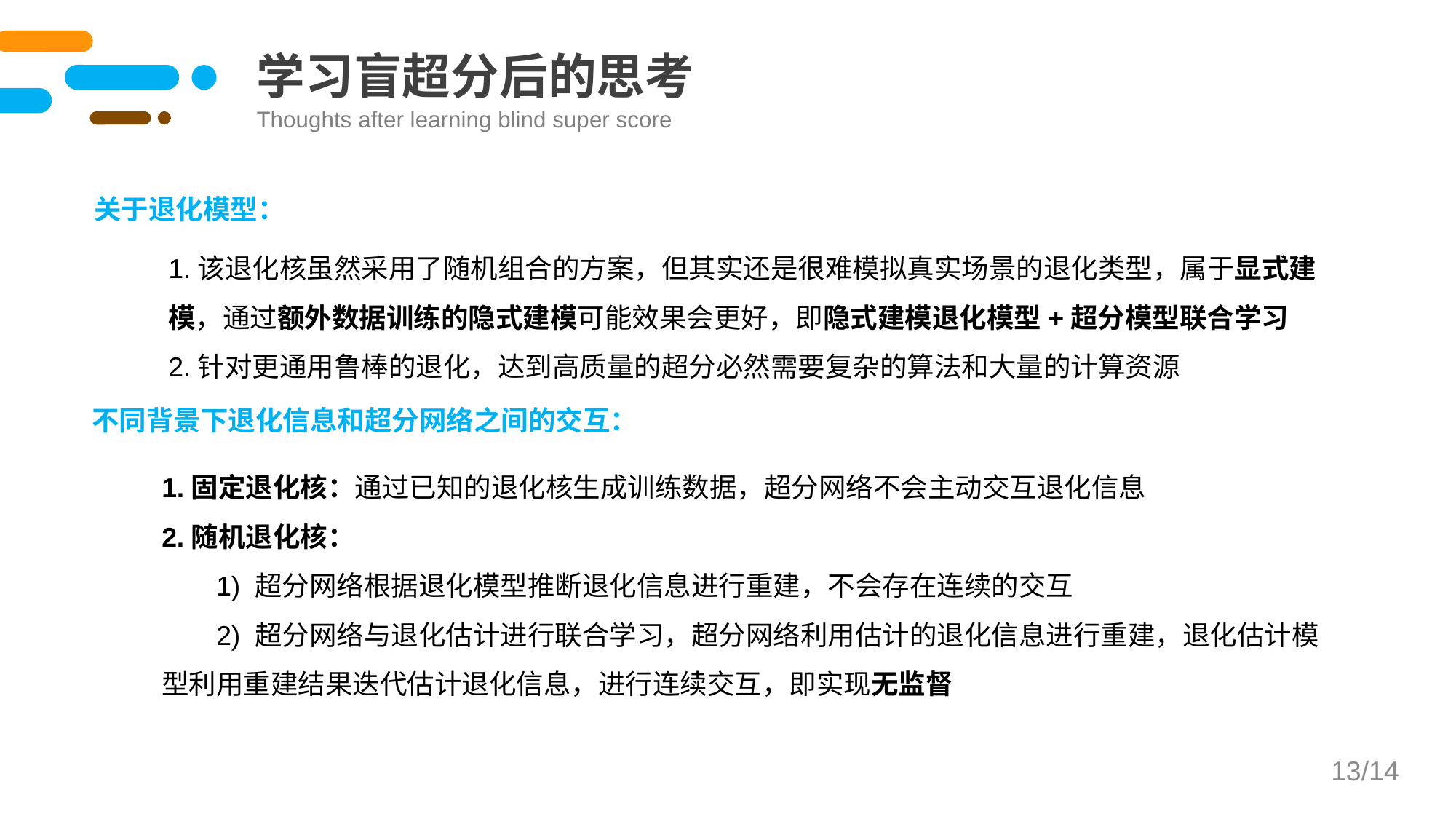

学习盲超分后的思考
Thoughts after learning blind super score
关于退化模型：
1.该退化核虽然采用了随机组合的方案，但其实还是很难模拟真实场景的退化类型，属于显式建模，通过额外数据训练的隐式建模可能效果会更好，即隐式建模退化模型+超分模型联合学习
2.针对更通用鲁棒的退化，达到高质量的超分必然需要复杂的算法和大量的计算资源
不同背景下退化信息和超分网络之间的交互：
1.固定退化核：通过已知的退化核生成训练数据，超分网络不会主动交互退化信息
2.随机退化核：
1) 超分网络根据退化模型推断退化信息进行重建，不会存在连续的交互
2) 超分网络与退化估计进行联合学习，超分网络利用估计的退化信息进行重建，退化估计模型利用重建结果迭代估计退化信息，进行连续交互，即实现无监督
13/14